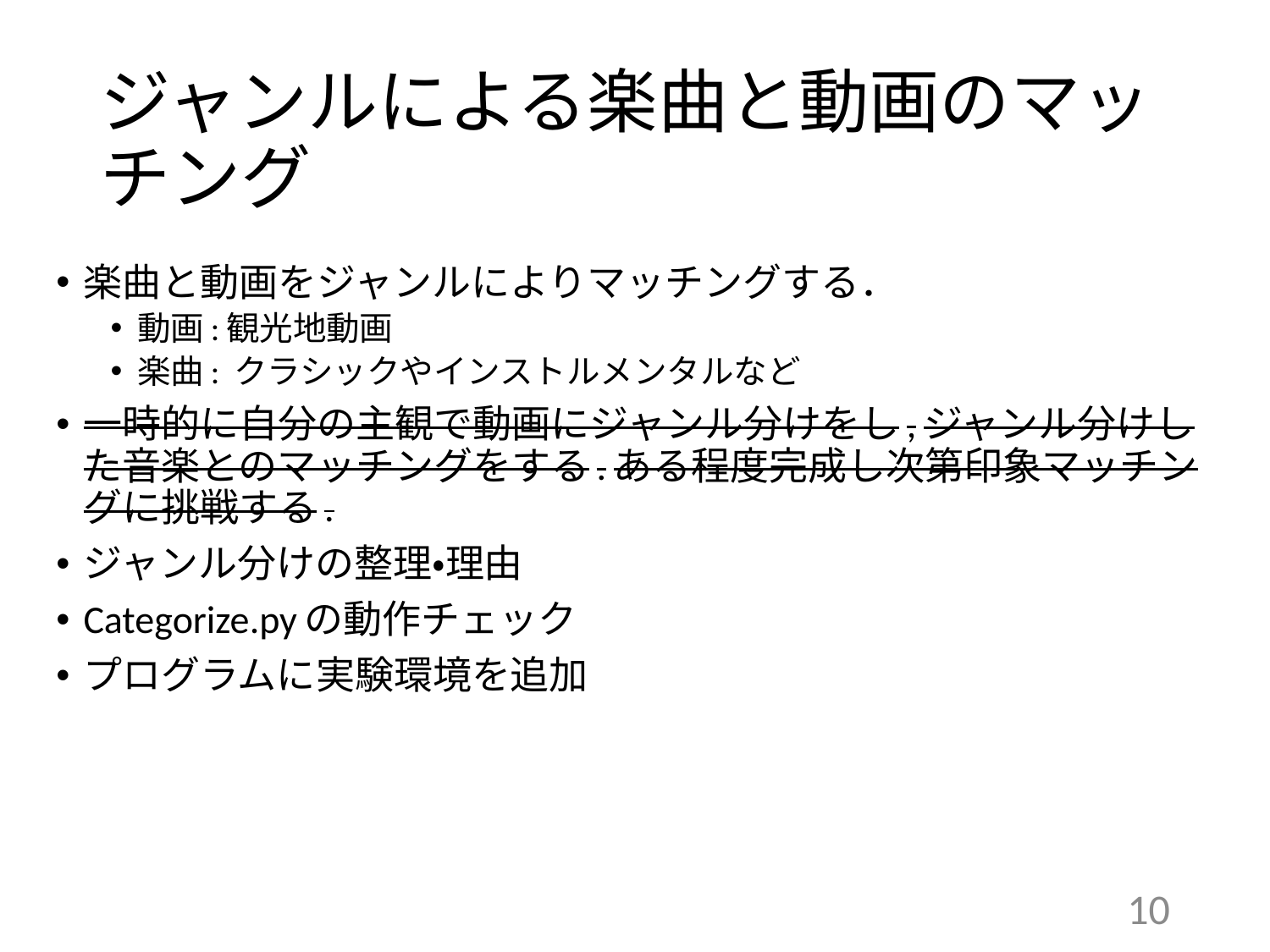

# ジャンルによる楽曲と動画のマッチング
楽曲と動画をジャンルによりマッチングする．
動画:観光地動画
楽曲: クラシックやインストルメンタルなど
一時的に自分の主観で動画にジャンル分けをし,ジャンル分けした音楽とのマッチングをする.ある程度完成し次第印象マッチングに挑戦する.
ジャンル分けの整理・理由
Categorize.pyの動作チェック
プログラムに実験環境を追加
10